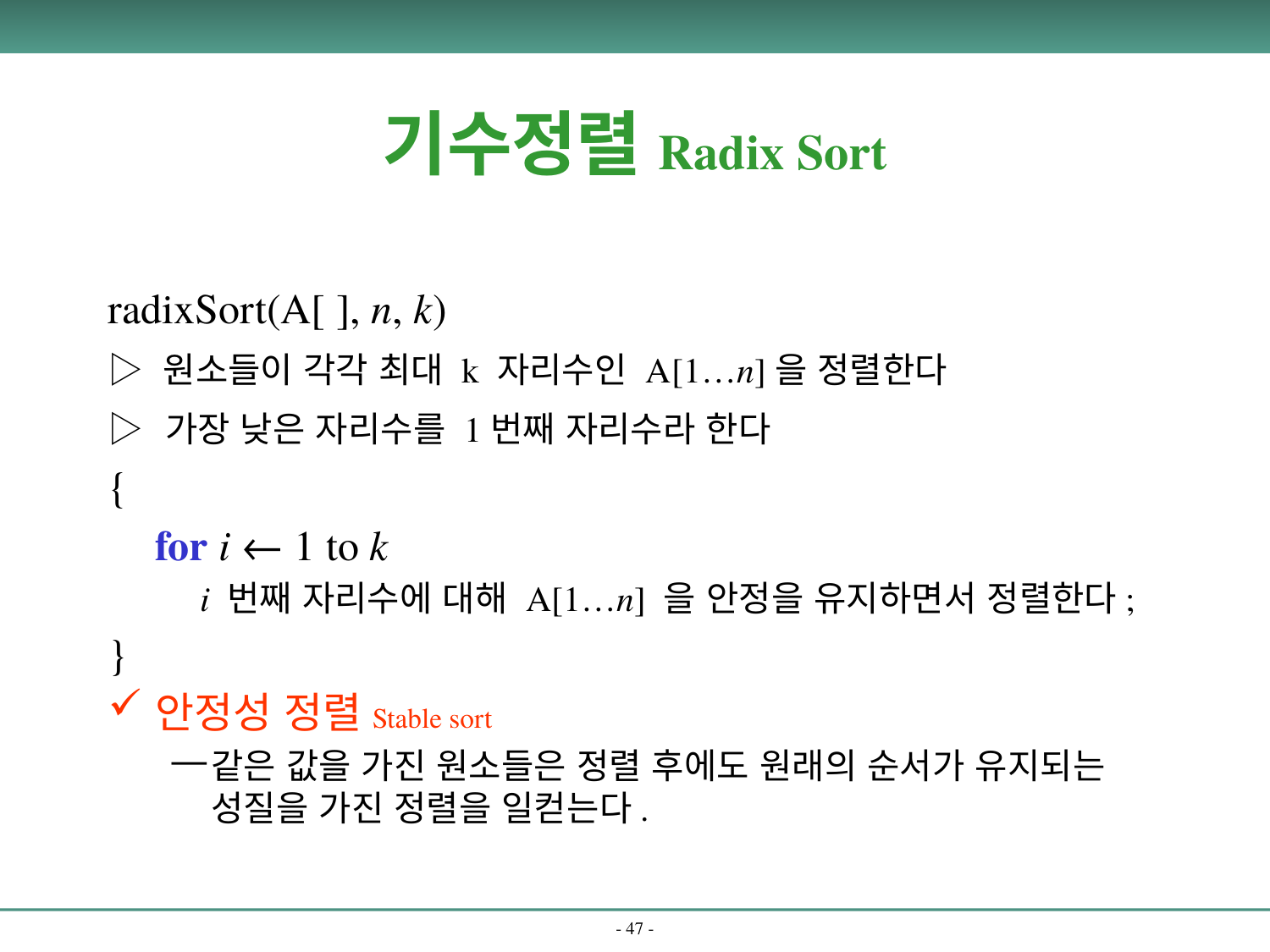

# 기수정렬Radix Sort
radixSort(A[ ], n, k)
▷ 원소들이 각각 최대 k 자리수인 A[1…n]을 정렬한다
▷ 가장 낮은 자리수를 1번째 자리수라 한다
{
	for i ← 1 to k
	     i 번째 자리수에 대해 A[1…n] 을 안정을 유지하면서 정렬한다;
}
안정성 정렬Stable sort
같은 값을 가진 원소들은 정렬 후에도 원래의 순서가 유지되는 성질을 가진 정렬을 일컫는다.